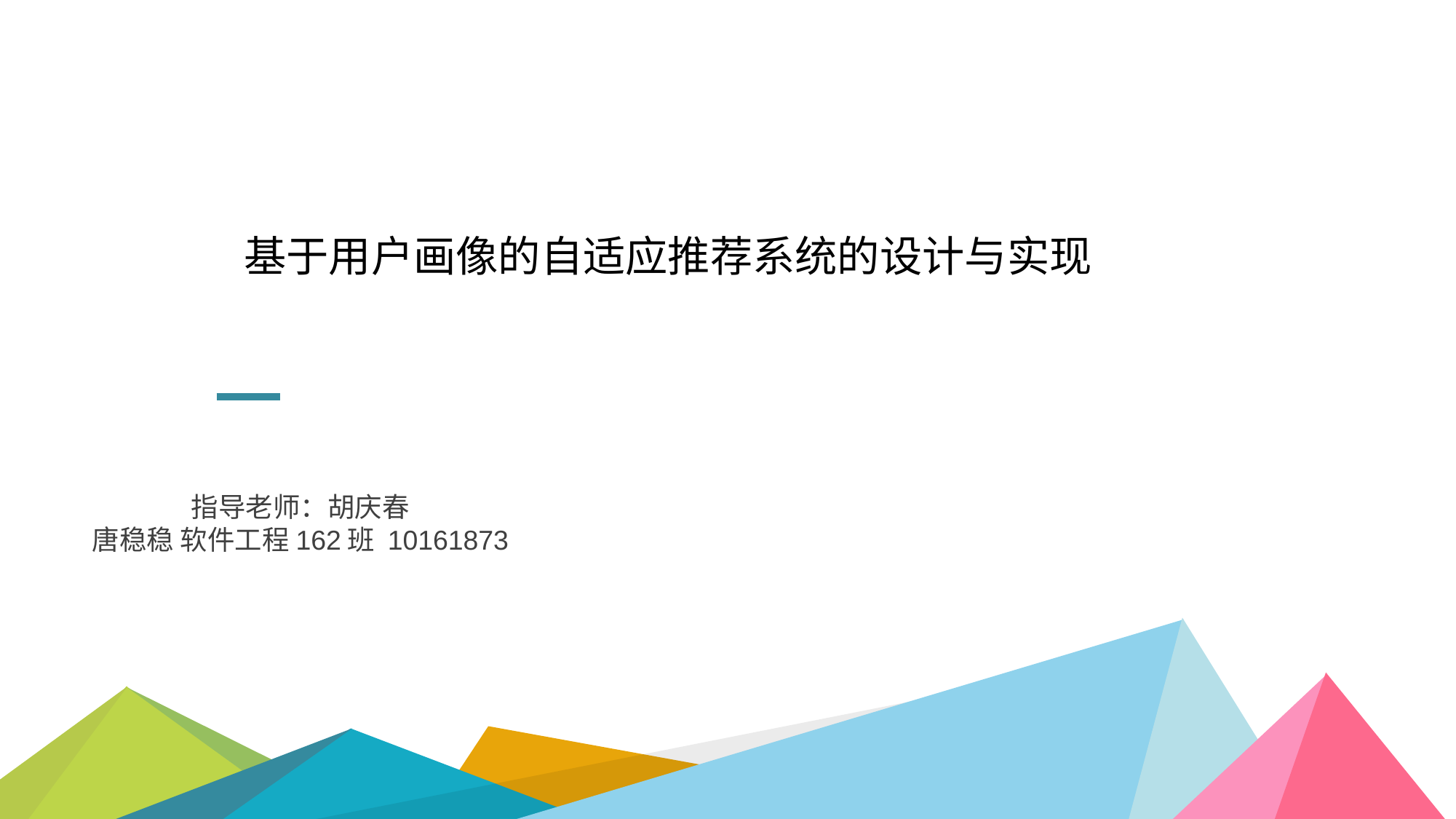

基于用户画像的自适应推荐系统的设计与实现
指导老师：胡庆春
唐稳稳 软件工程162班 10161873